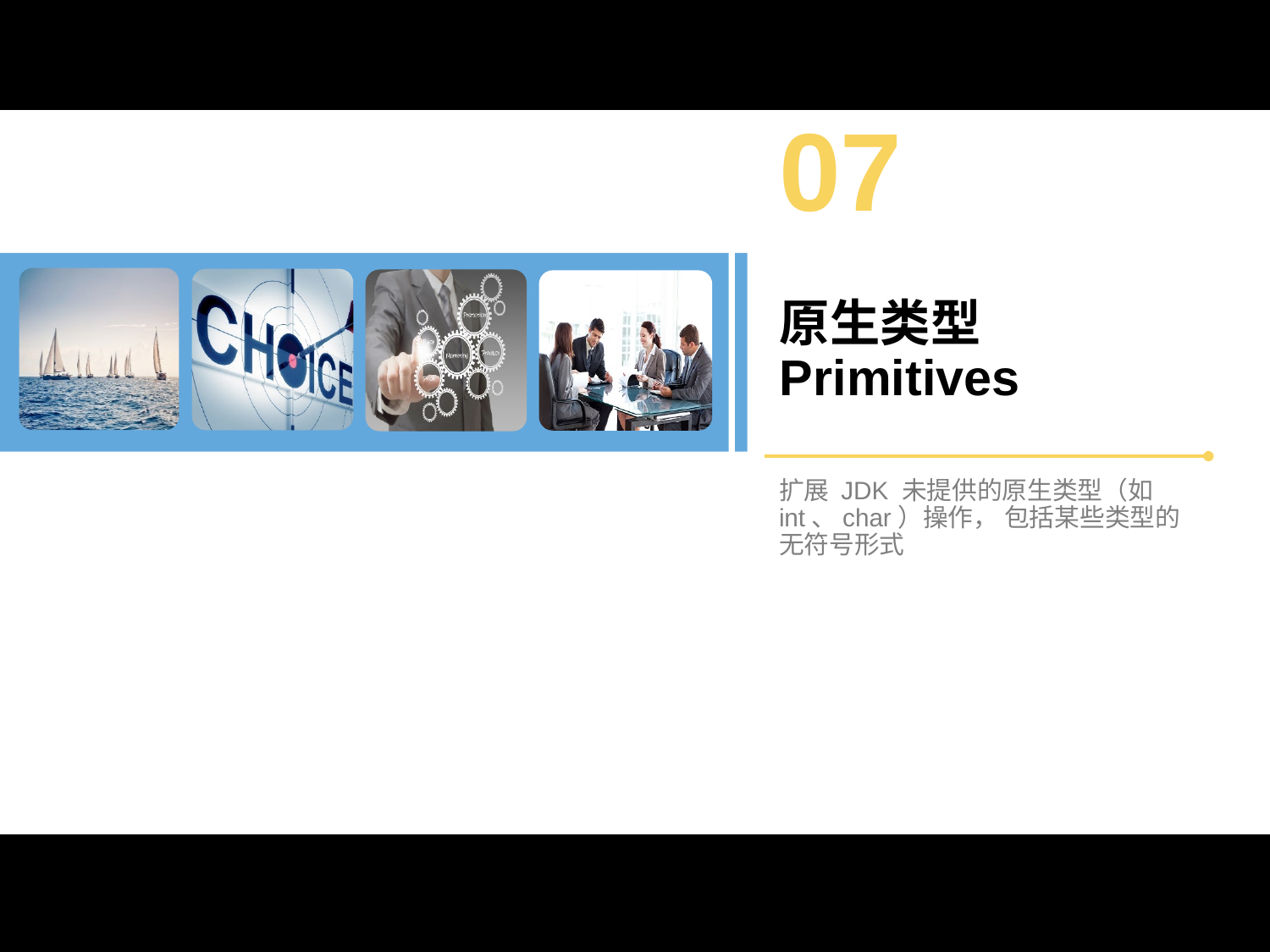

07
# 原生类型Primitives
扩展 JDK 未提供的原生类型（如int、char）操作， 包括某些类型的无符号形式